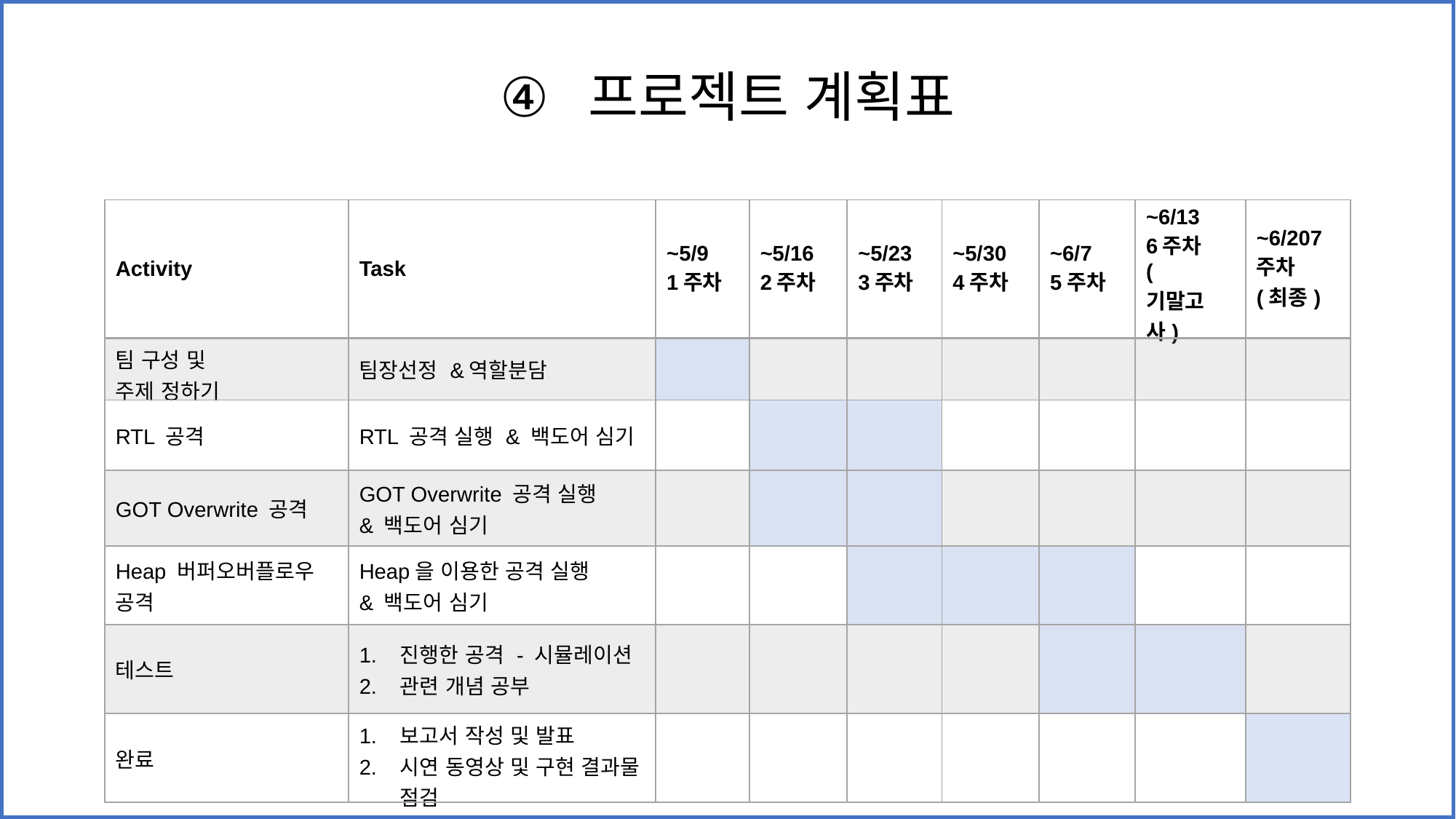

프로젝트 계획표
| Activity | Task | ~5/9 1주차 | ~5/16 2주차 | ~5/23 3주차 | ~5/30 4주차 | ~6/7 5주차 | ~6/13 6주차 (기말고사) | ~6/207주차 (최종) |
| --- | --- | --- | --- | --- | --- | --- | --- | --- |
| 팀 구성 및 주제 정하기 | 팀장선정 &역할분담 |  |  |  |  |  |  |  |
| RTL 공격 | RTL 공격 실행 & 백도어 심기 |  |  |  |  |  |  |  |
| GOT Overwrite 공격 | GOT Overwrite 공격 실행 & 백도어 심기 |  |  |  |  |  |  |  |
| Heap 버퍼오버플로우 공격 | Heap을 이용한 공격 실행 & 백도어 심기 |  |  |  |  |  |  |  |
| 테스트 | 진행한 공격 - 시뮬레이션 관련 개념 공부 |  |  |  |  |  |  |  |
| 완료 | 보고서 작성 및 발표 시연 동영상 및 구현 결과물 점검 |  |  |  |  |  |  |  |